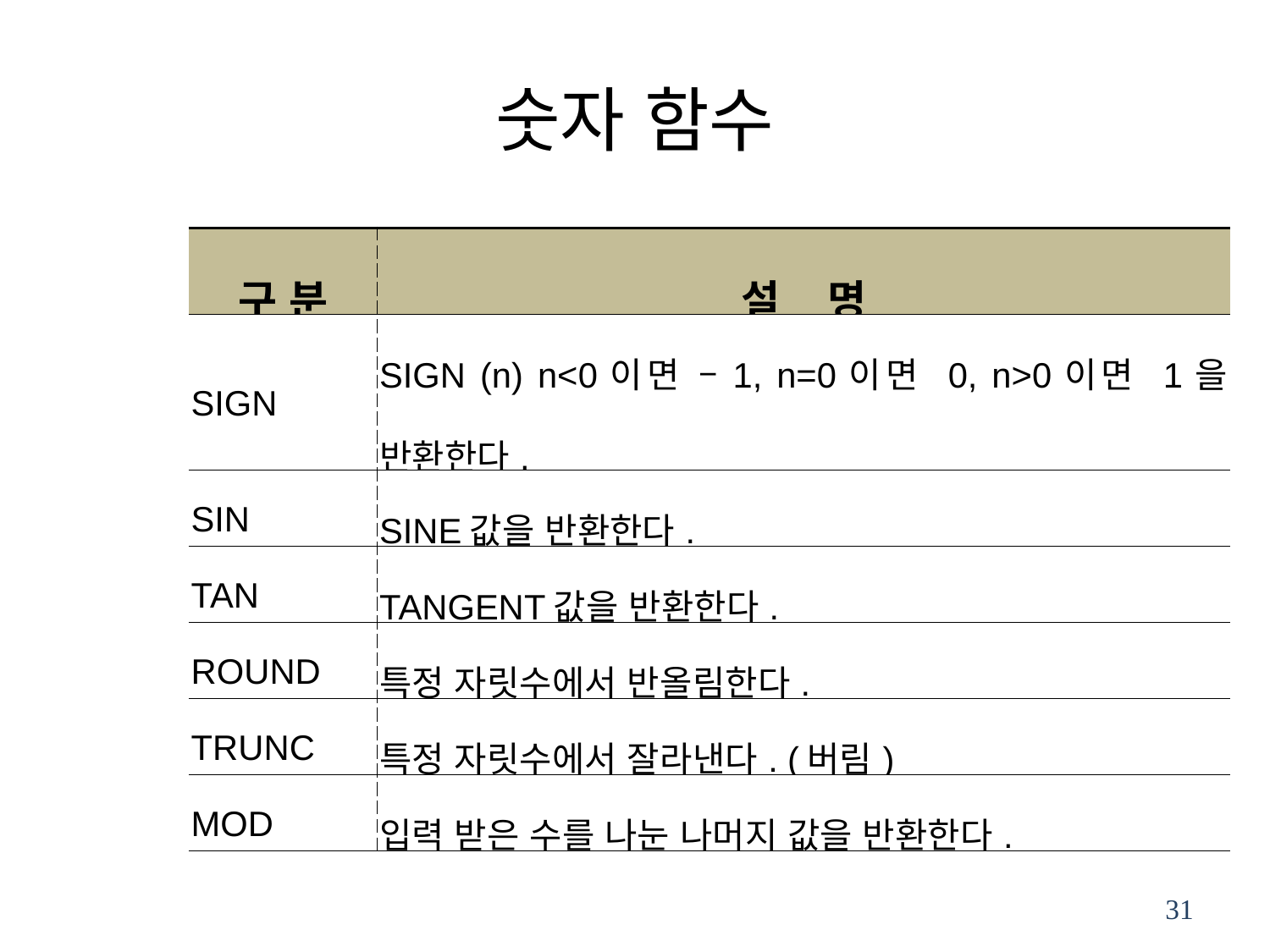

# 숫자 함수

| 구 분 | 설 명 |
| --- | --- |
| SIGN | SIGN (n) n<0이면 –1, n=0이면 0, n>0이면 1을 반환한다. |
| SIN | SINE값을 반환한다. |
| TAN | TANGENT값을 반환한다. |
| ROUND | 특정 자릿수에서 반올림한다. |
| TRUNC | 특정 자릿수에서 잘라낸다. (버림) |
| MOD | 입력 받은 수를 나눈 나머지 값을 반환한다. |
31